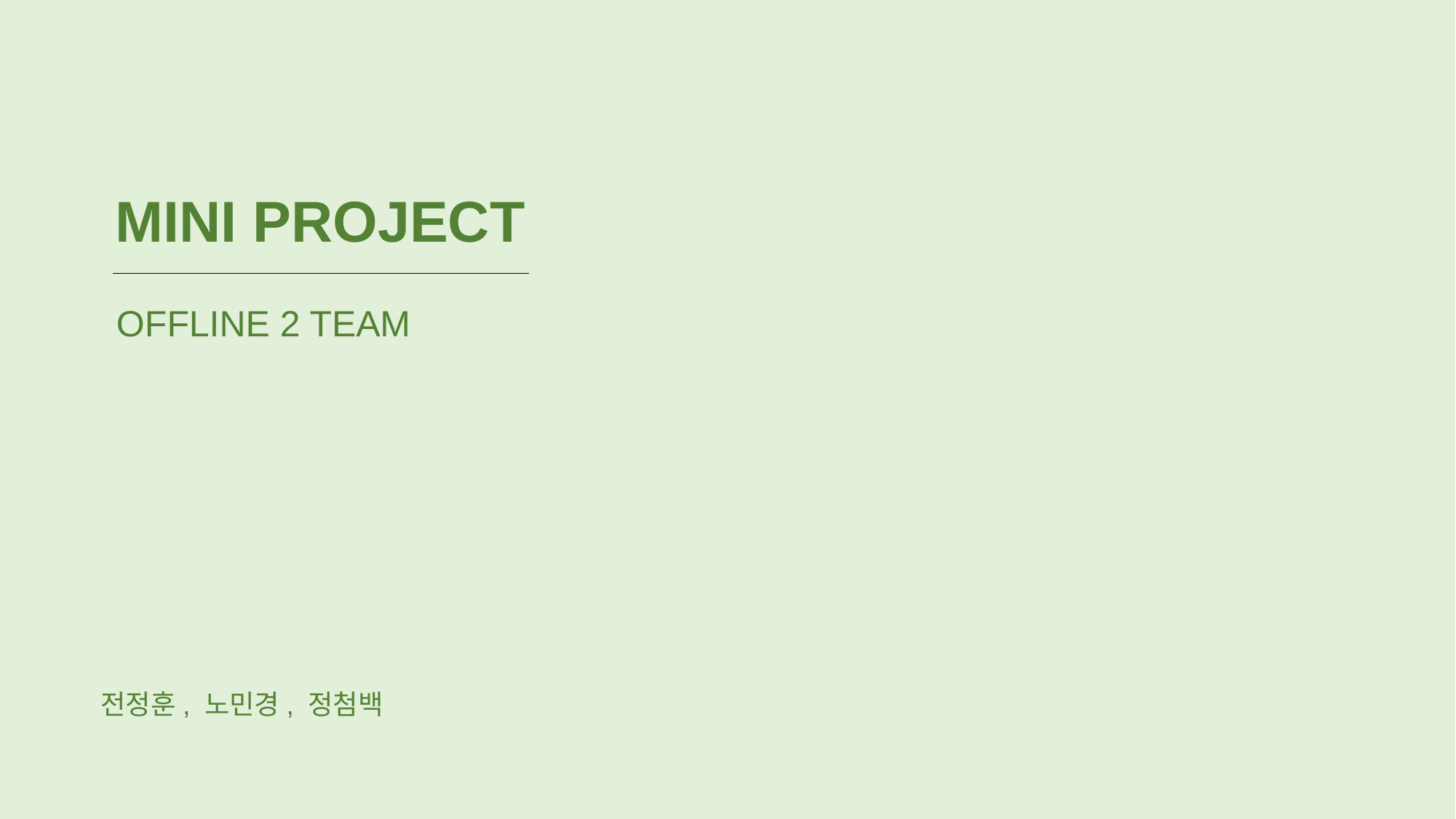

MINI PROJECT
OFFLINE 2 TEAM
전정훈, 노민경, 정첨백